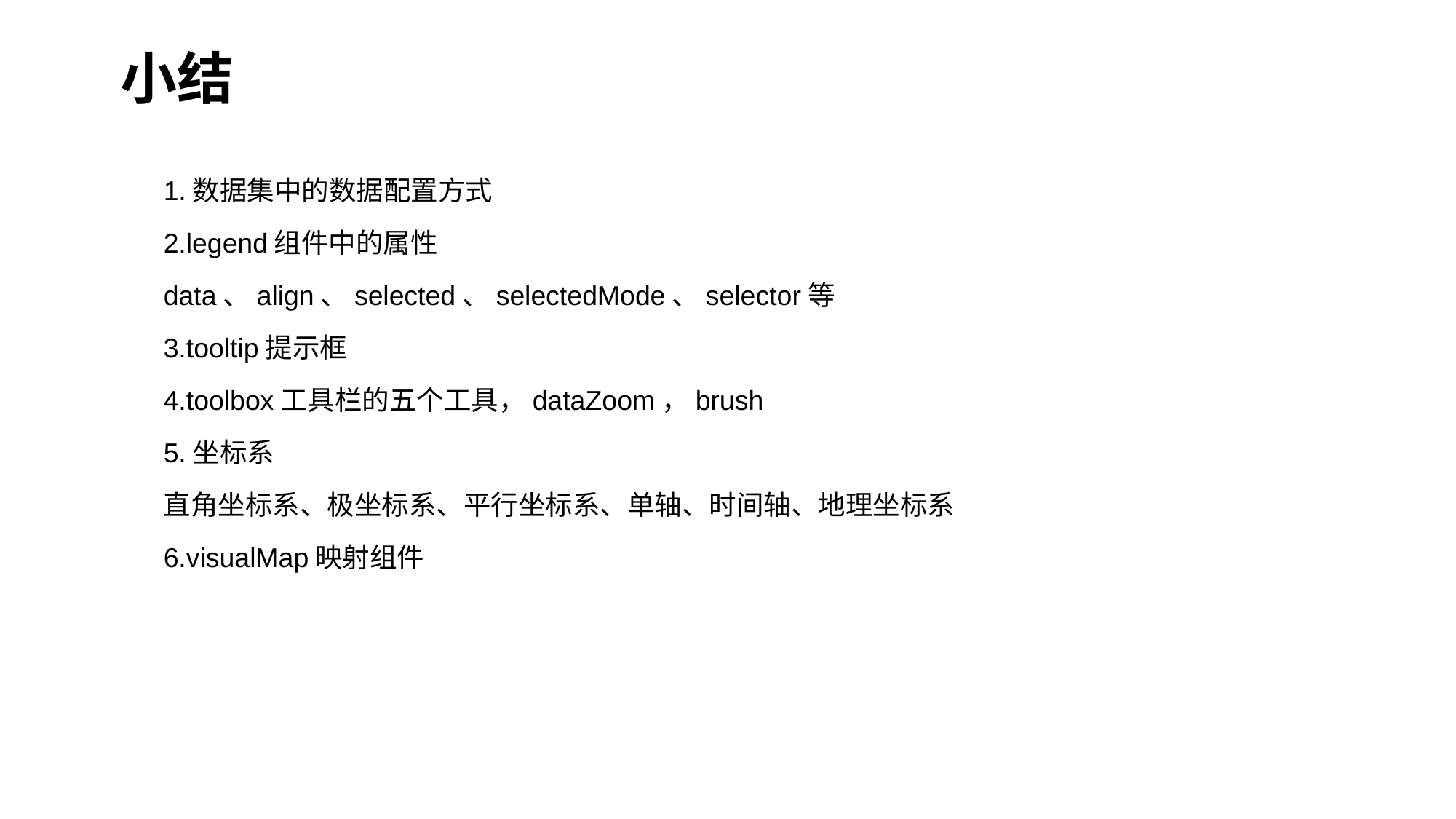

小结
1.数据集中的数据配置方式
2.legend组件中的属性
data、align、selected、selectedMode、selector等
3.tooltip提示框
4.toolbox工具栏的五个工具，dataZoom，brush
5.坐标系
直角坐标系、极坐标系、平行坐标系、单轴、时间轴、地理坐标系
6.visualMap映射组件